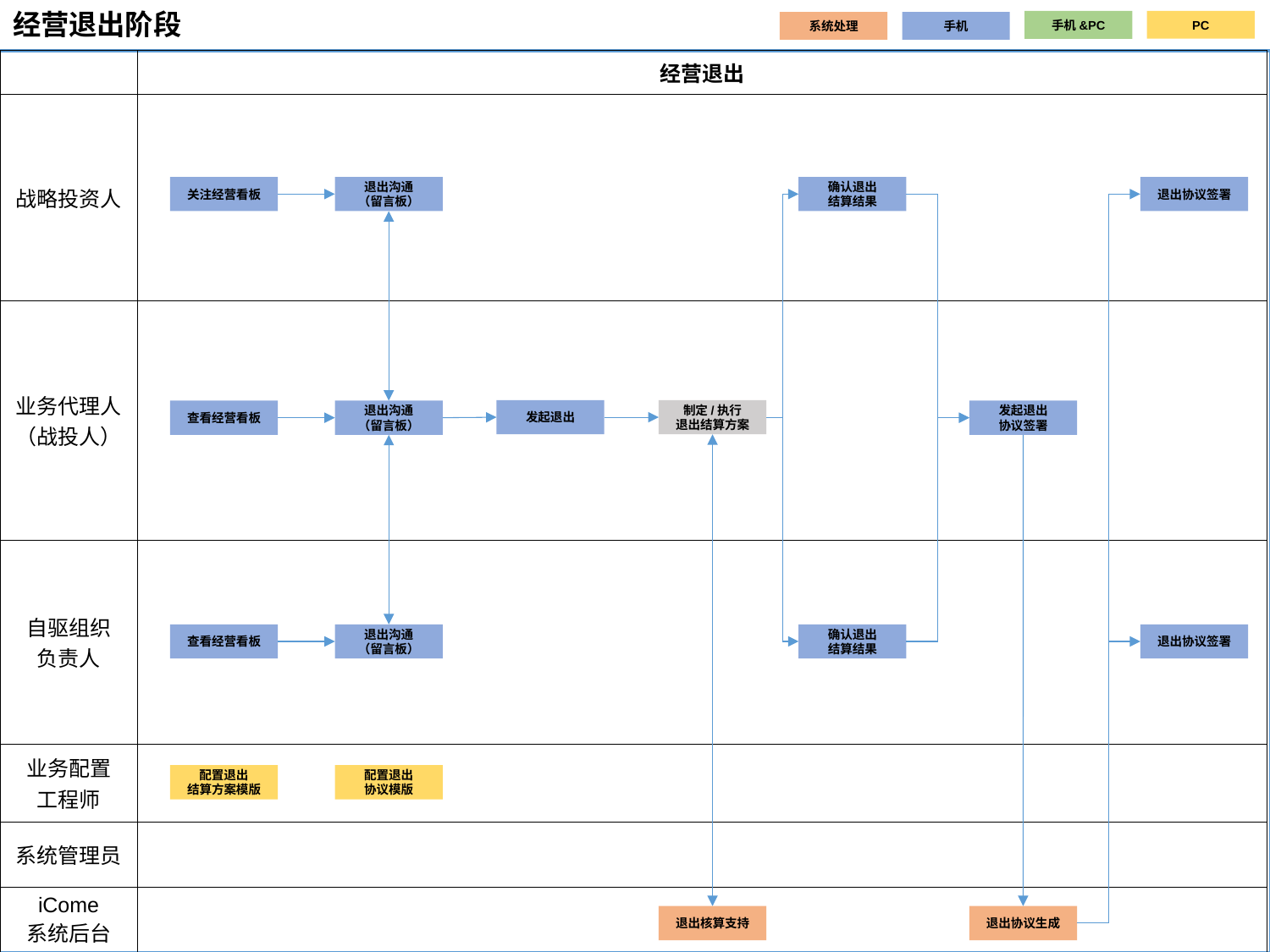

# 经营退出阶段
PC
手机&PC
系统处理
手机
|  | 经营退出 |
| --- | --- |
| 战略投资人 |  |
| 业务代理人 （战投人） |  |
| 自驱组织 负责人 |  |
| 业务配置 工程师 |  |
| 系统管理员 |  |
| iCome 系统后台 |  |
|  |
| --- |
关注经营看板
退出沟通
（留言板）
确认退出
结算结果
退出协议签署
发起退出
制定/执行
退出结算方案
查看经营看板
退出沟通
（留言板）
发起退出
协议签署
查看经营看板
退出沟通
（留言板）
确认退出
结算结果
退出协议签署
配置退出
结算方案模版
配置退出
协议模版
退出核算支持
退出协议生成